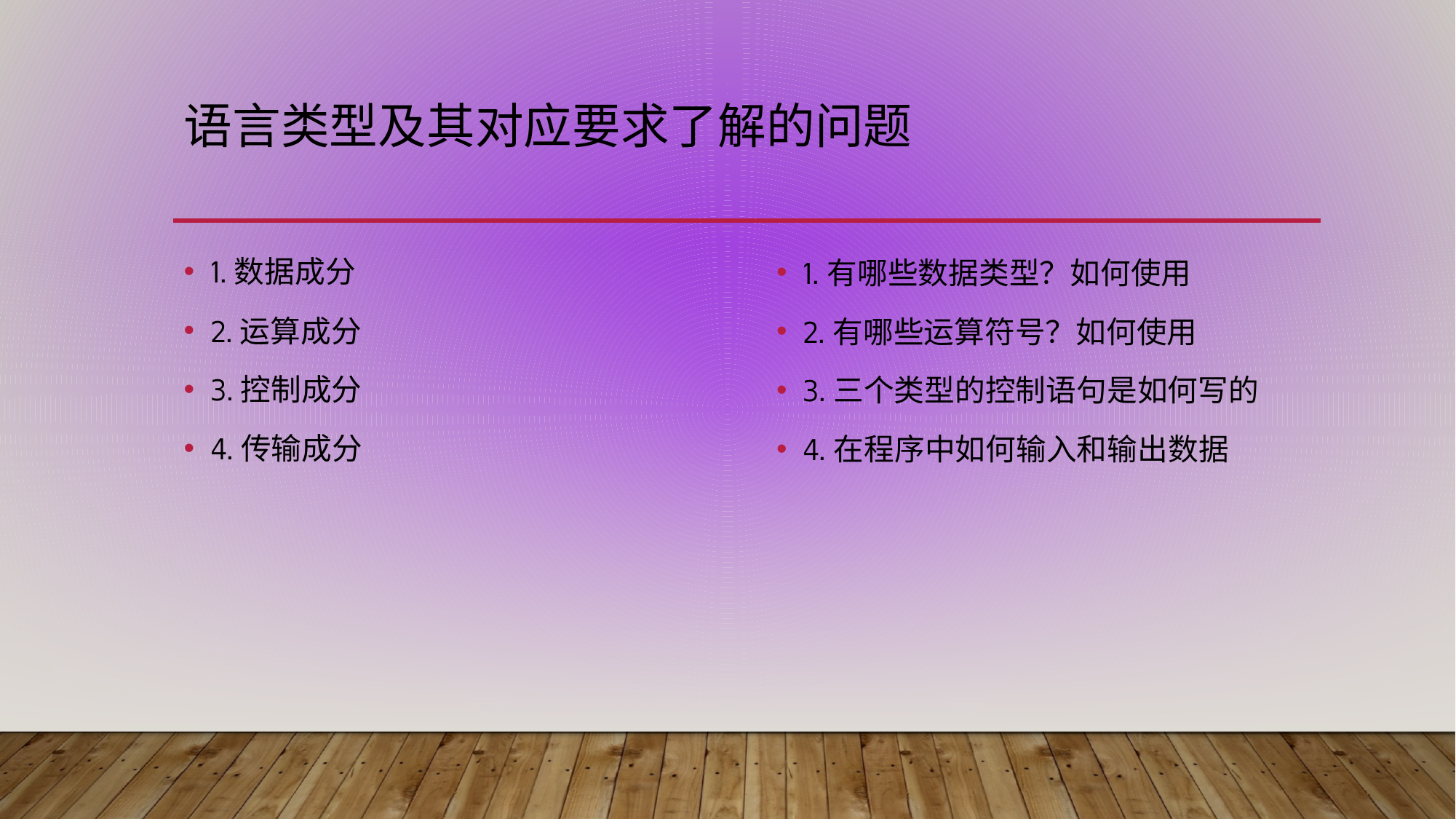

# 语言类型及其对应要求了解的问题
1.数据成分
2.运算成分
3.控制成分
4.传输成分
1.有哪些数据类型？如何使用
2.有哪些运算符号？如何使用
3.三个类型的控制语句是如何写的
4.在程序中如何输入和输出数据